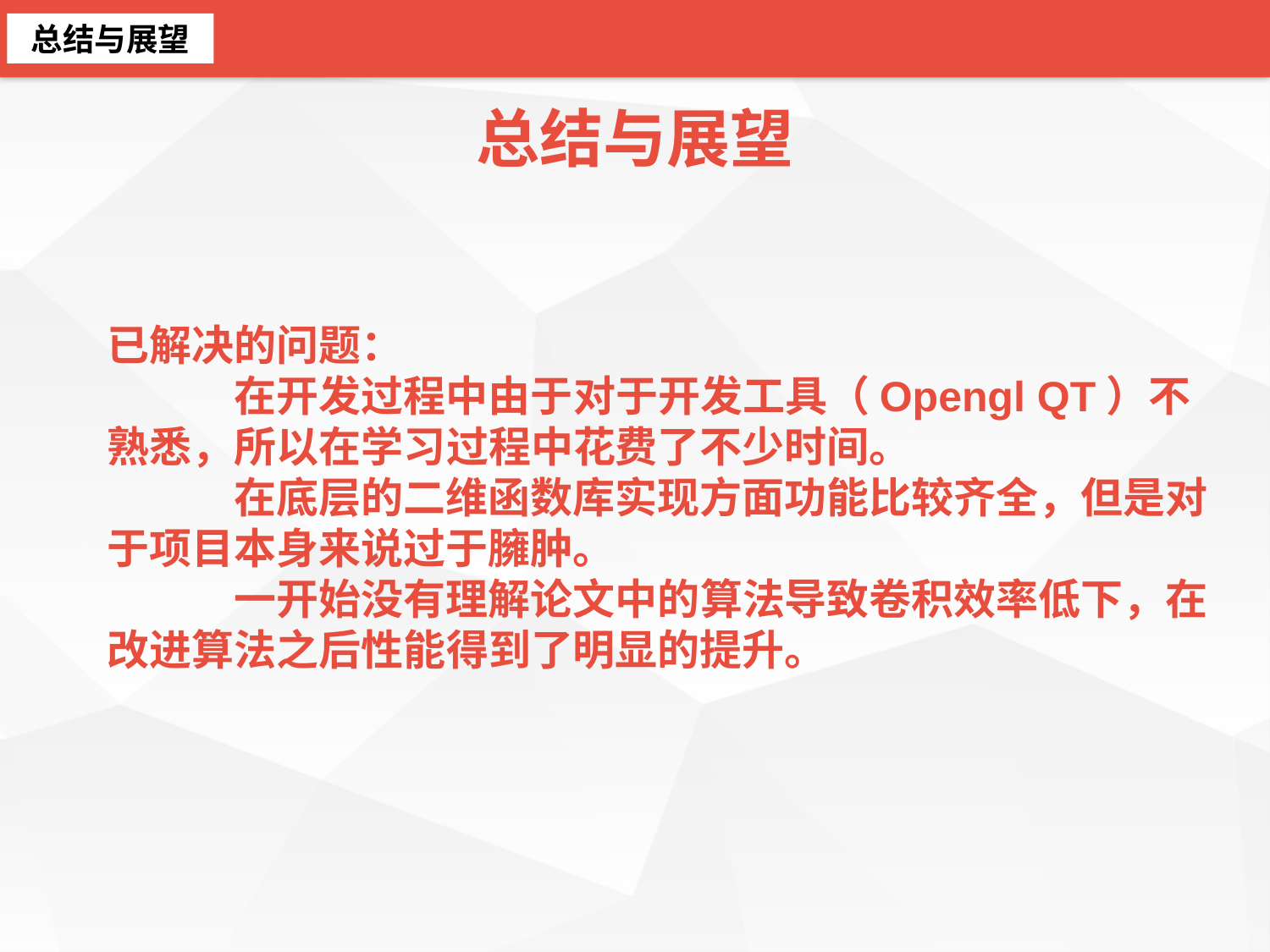

总结与展望
总结与展望
已解决的问题：
	在开发过程中由于对于开发工具（Opengl QT）不熟悉，所以在学习过程中花费了不少时间。
	在底层的二维函数库实现方面功能比较齐全，但是对于项目本身来说过于臃肿。
	一开始没有理解论文中的算法导致卷积效率低下，在改进算法之后性能得到了明显的提升。